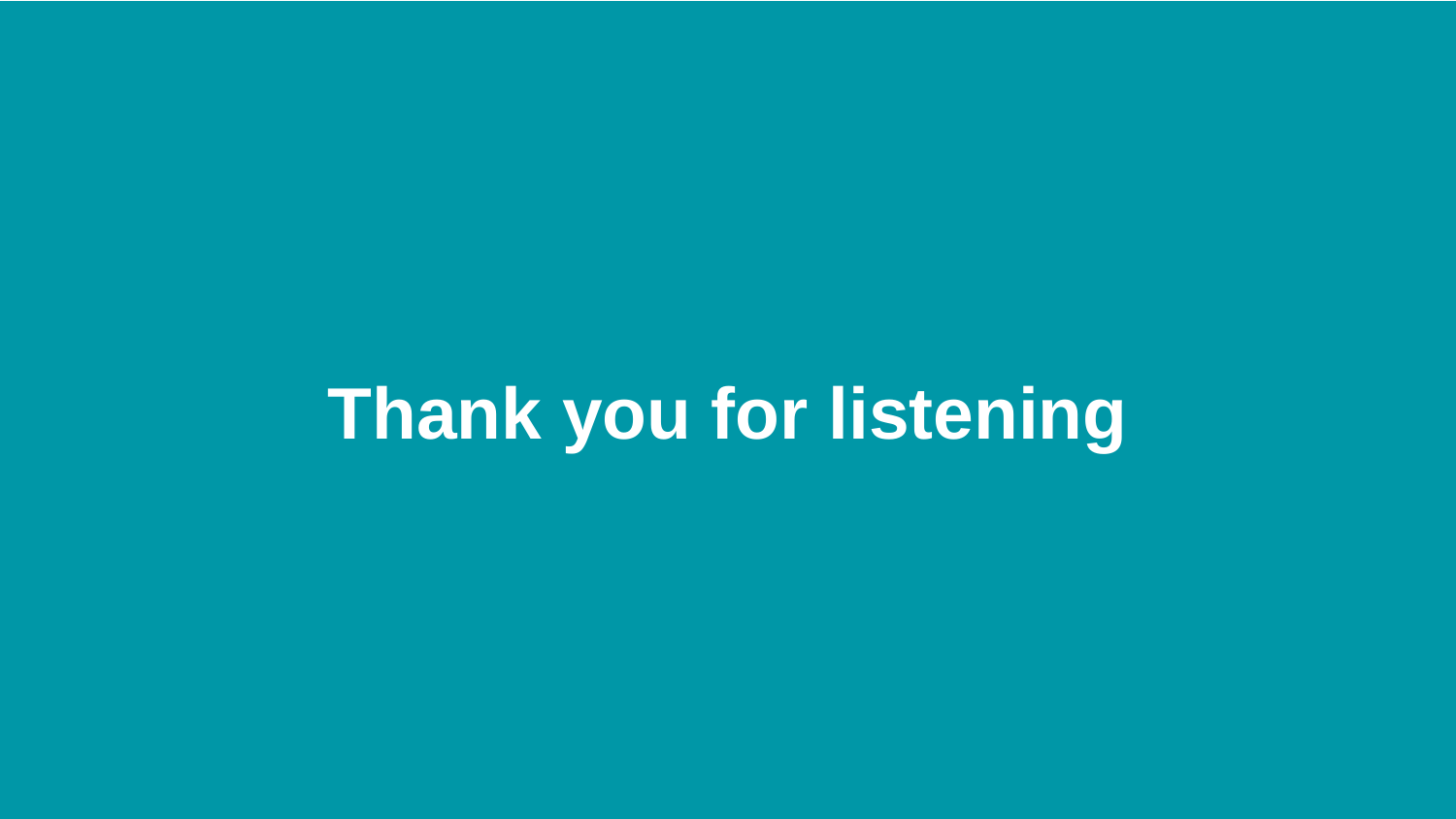

Thank you for listening
40
專案目標

解決方案
結論
16
數據洞察
成效分析